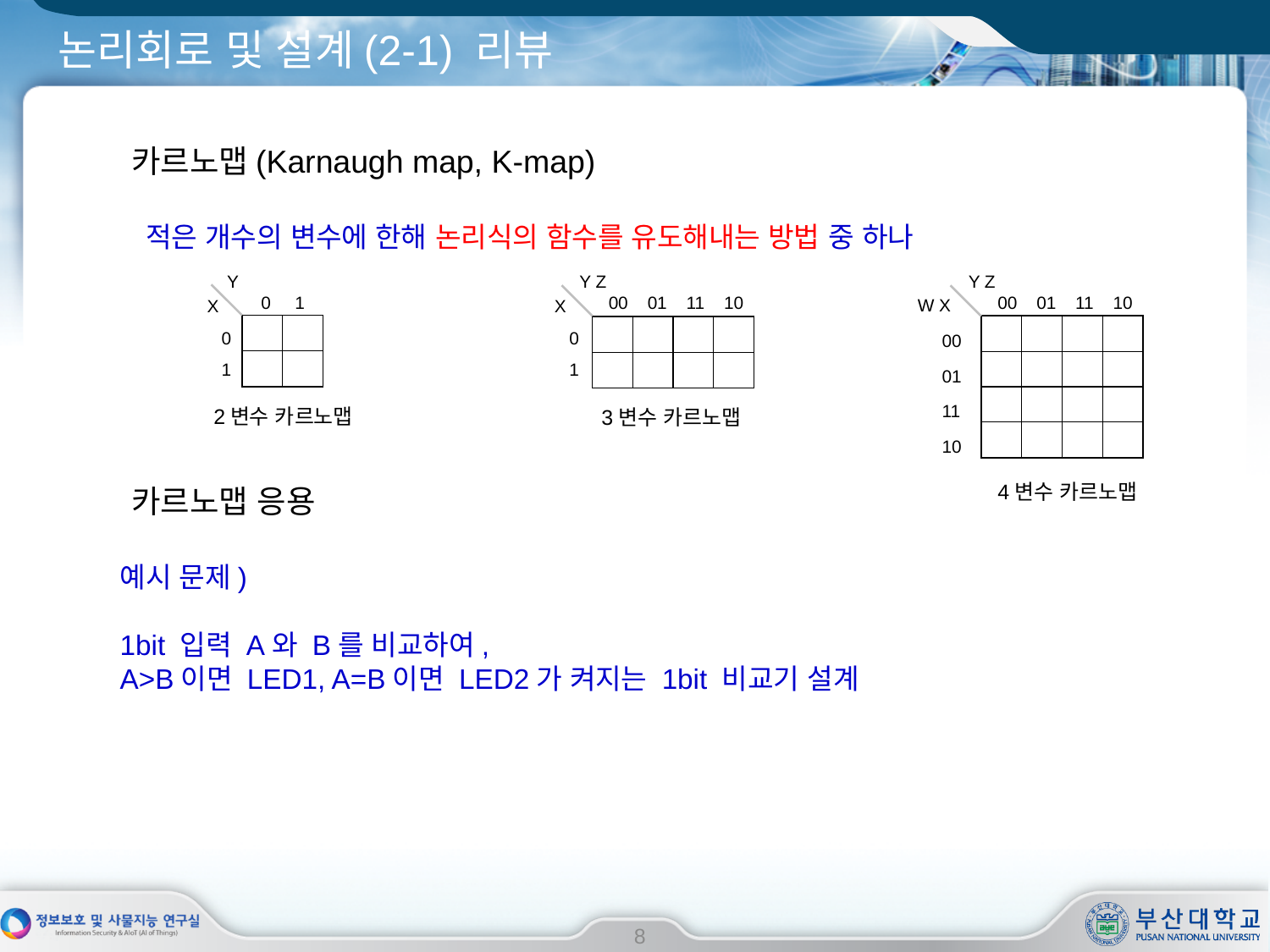

# 논리회로 및 설계(2-1) 리뷰
카르노맵(Karnaugh map, K-map)
적은 개수의 변수에 한해 논리식의 함수를 유도해내는 방법 중 하나
Y
       0     1
X
   0
   1

2변수 카르노맵
Y Z
      00    01    11    10
X
   0
   1

3변수 카르노맵
Y Z
      00    01    11    10
W X
     00
     01
     11
     10

4변수 카르노맵
카르노맵 응용
예시 문제)

1bit 입력 A와 B를 비교하여,
A>B이면 LED1, A=B이면 LED2가 켜지는 1bit 비교기 설계
8